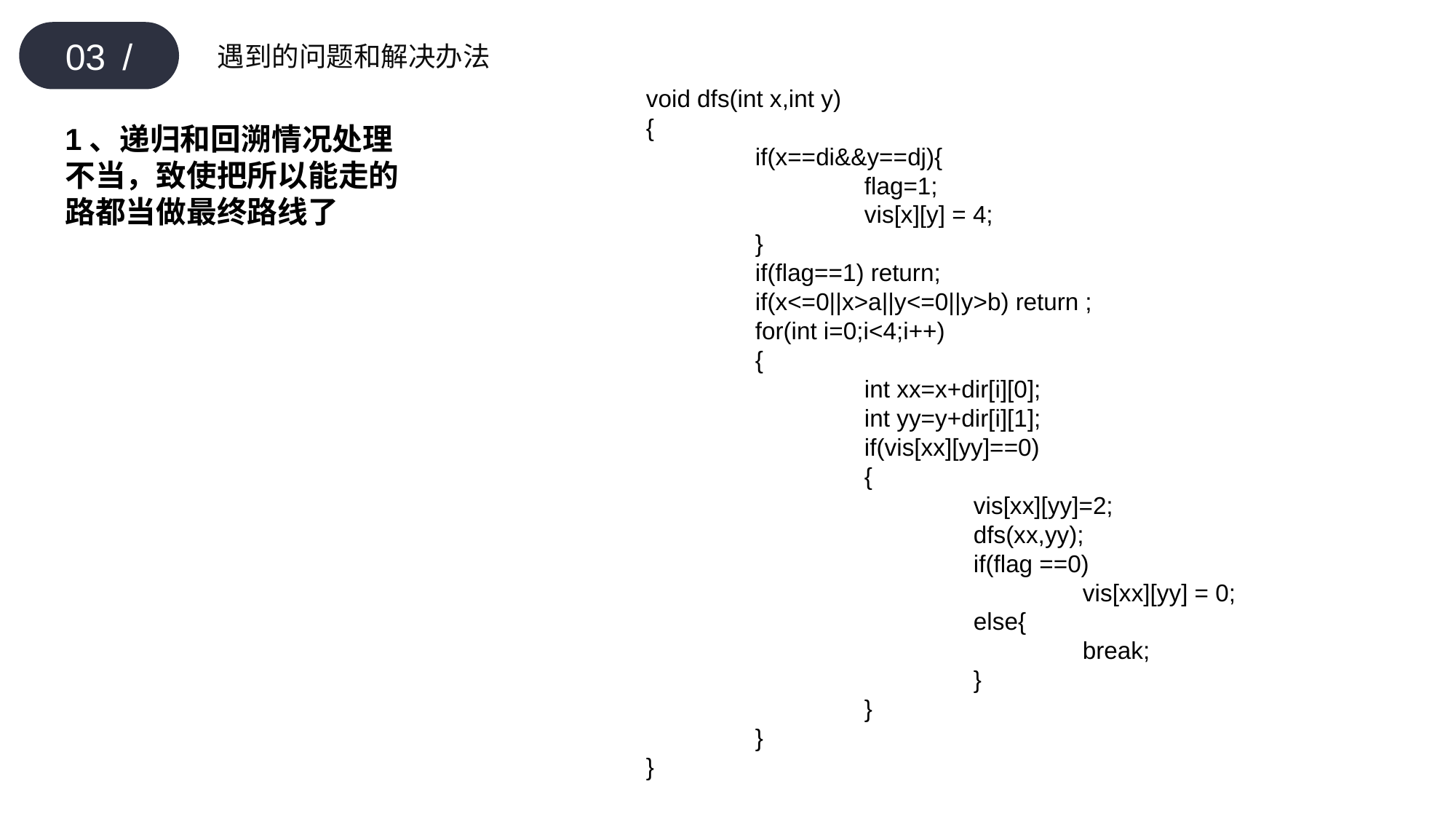

03  /
遇到的问题和解决办法

void dfs(int x,int y)
{
	if(x==di&&y==dj){
		flag=1;
		vis[x][y] = 4;
 	}
	if(flag==1) return;
	if(x<=0||x>a||y<=0||y>b) return ;
	for(int i=0;i<4;i++)
	{
		int xx=x+dir[i][0];
		int yy=y+dir[i][1];
		if(vis[xx][yy]==0)
		{
			vis[xx][yy]=2;
			dfs(xx,yy);
			if(flag ==0)
				vis[xx][yy] = 0;
			else{
				break;
			}
		}
	}
}
1、递归和回溯情况处理不当，致使把所以能走的路都当做最终路线了